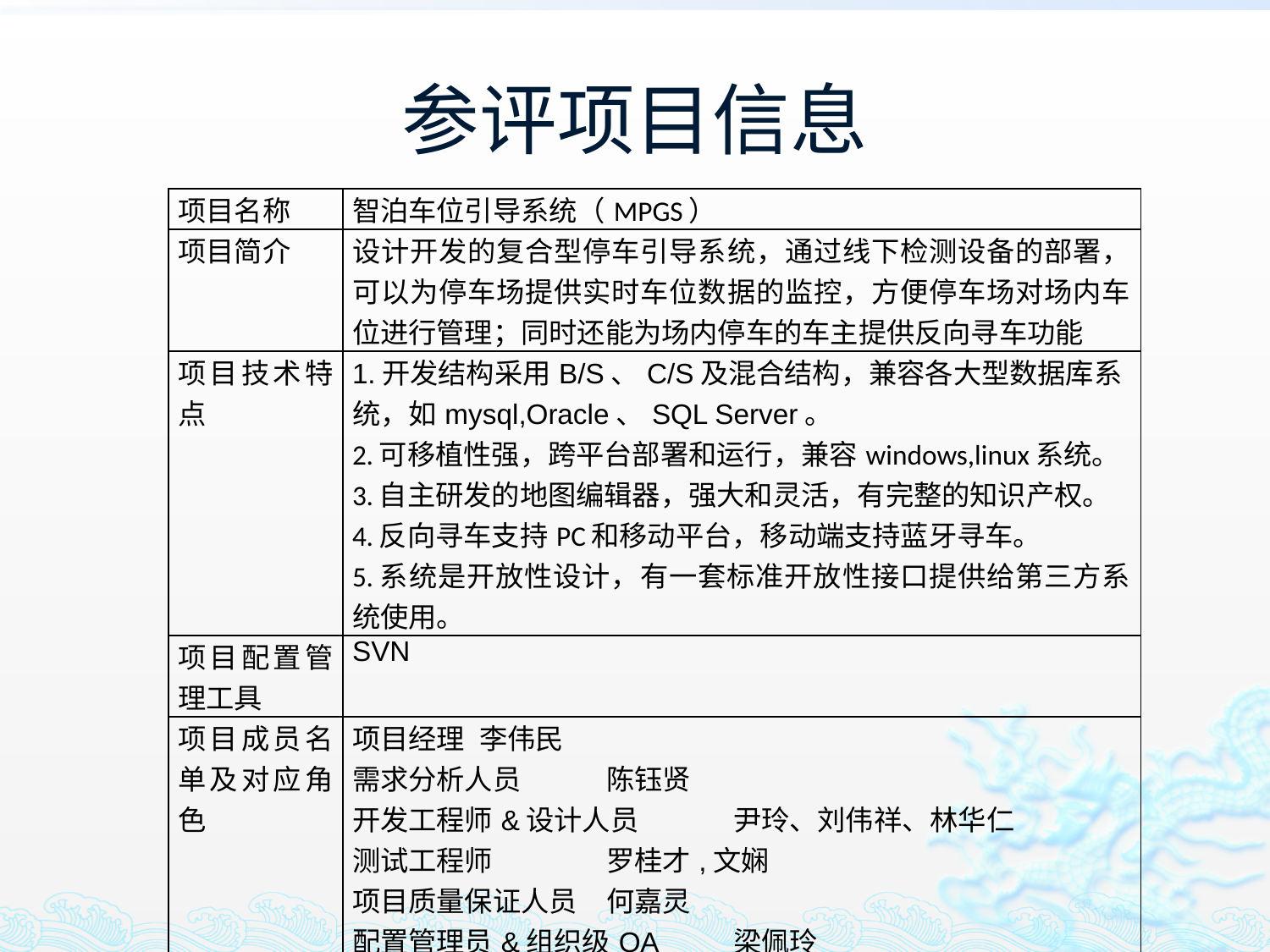

# 参评项目信息
| 项目名称 | 智泊车位引导系统（MPGS） |
| --- | --- |
| 项目简介 | 设计开发的复合型停车引导系统，通过线下检测设备的部署，可以为停车场提供实时车位数据的监控，方便停车场对场内车位进行管理；同时还能为场内停车的车主提供反向寻车功能 |
| 项目技术特点 | 1.开发结构采用B/S、C/S及混合结构，兼容各大型数据库系统，如mysql,Oracle、SQL Server。 2.可移植性强，跨平台部署和运行，兼容windows,linux系统。 3.自主研发的地图编辑器，强大和灵活，有完整的知识产权。 4.反向寻车支持PC和移动平台，移动端支持蓝牙寻车。 5.系统是开放性设计，有一套标准开放性接口提供给第三方系统使用。 |
| 项目配置管理工具 | SVN |
| 项目成员名单及对应角色 | 项目经理 李伟民 需求分析人员 陈钰贤 开发工程师&设计人员 尹玲、刘伟祥、林华仁 测试工程师 罗桂才,文娴 项目质量保证人员 何嘉灵 配置管理员&组织级QA 梁佩玲 |